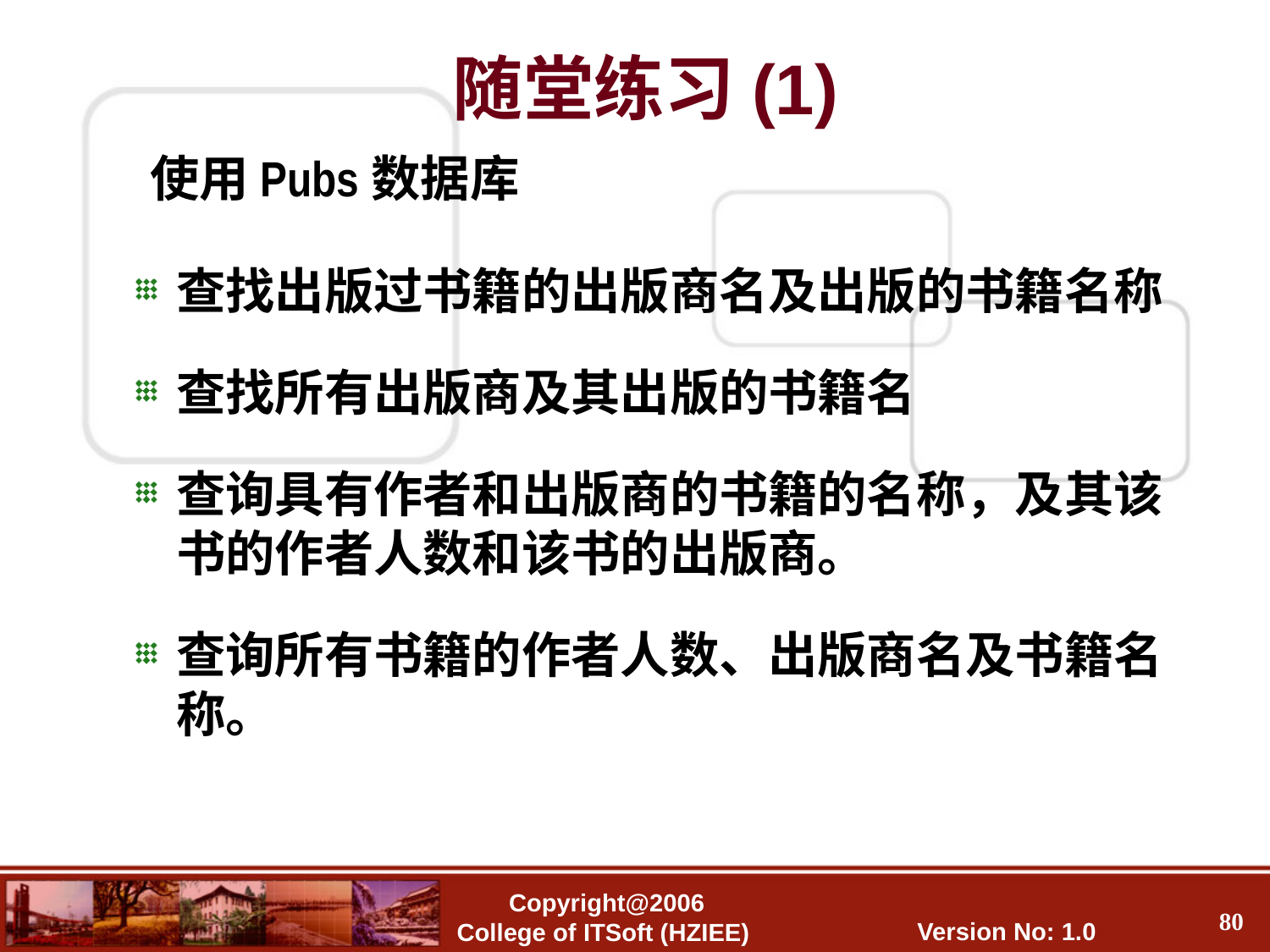

随堂练习(1)
使用Pubs数据库
查找出版过书籍的出版商名及出版的书籍名称
查找所有出版商及其出版的书籍名
查询具有作者和出版商的书籍的名称，及其该书的作者人数和该书的出版商。
查询所有书籍的作者人数、出版商名及书籍名称。